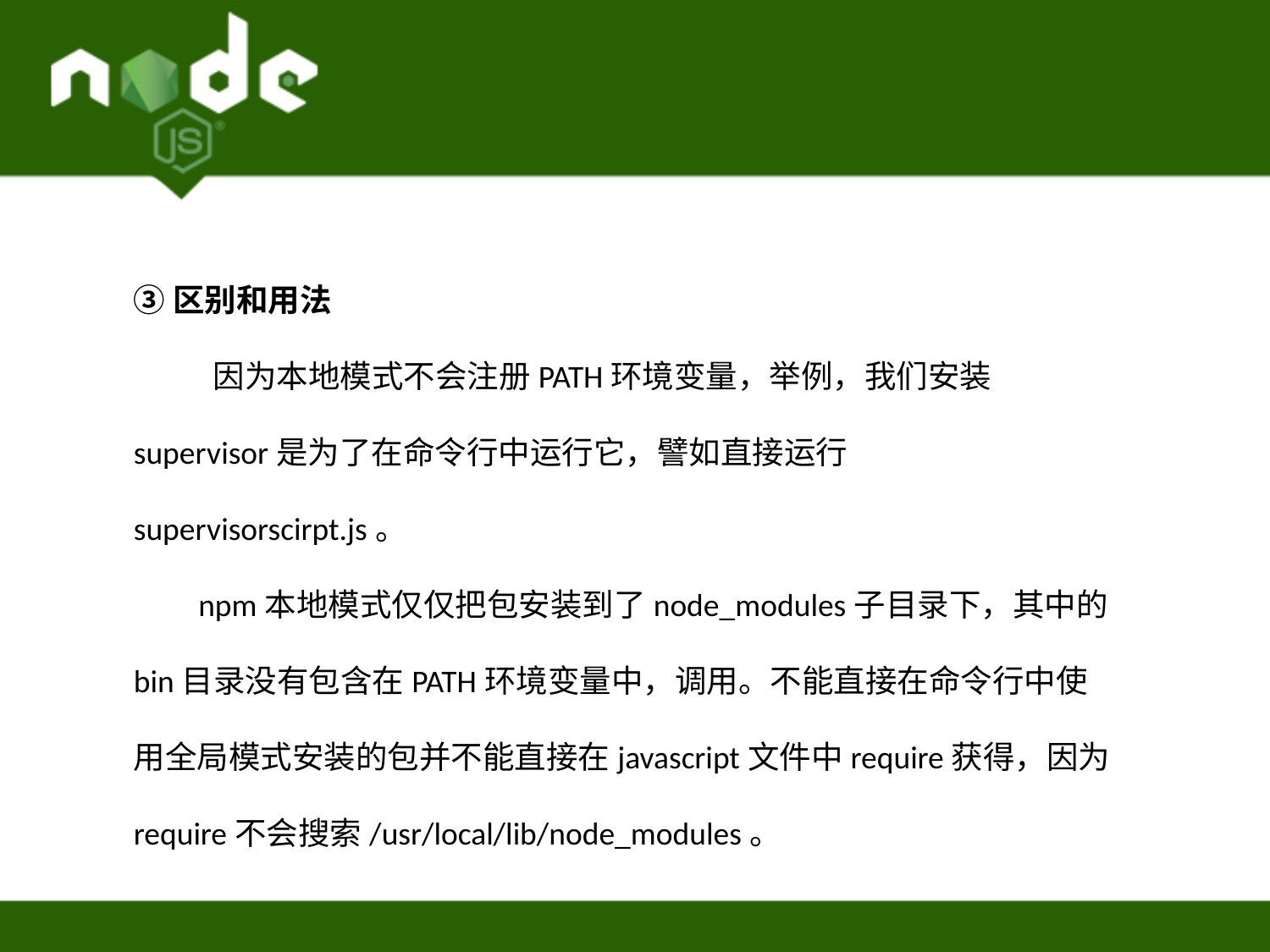

③区别和用法
          因为本地模式不会注册PATH环境变量，举例，我们安装supervisor是为了在命令行中运行它，譬如直接运行supervisorscirpt.js。
         npm本地模式仅仅把包安装到了node_modules子目录下，其中的bin目录没有包含在PATH环境变量中，调用。不能直接在命令行中使用全局模式安装的包并不能直接在javascript文件中require获得，因为require不会搜索/usr/local/lib/node_modules。